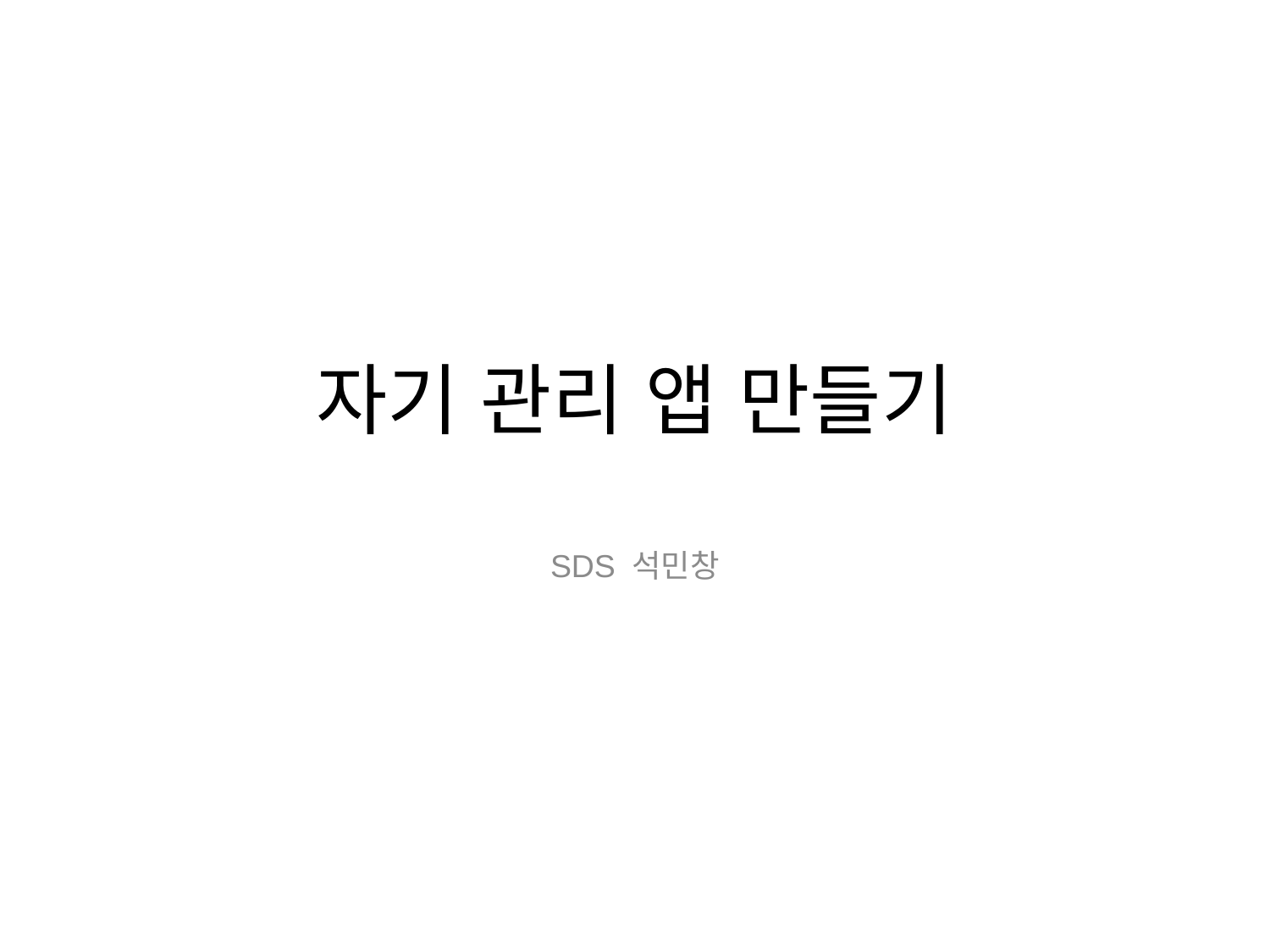

# 자기 관리 앱 만들기
SDS 석민창